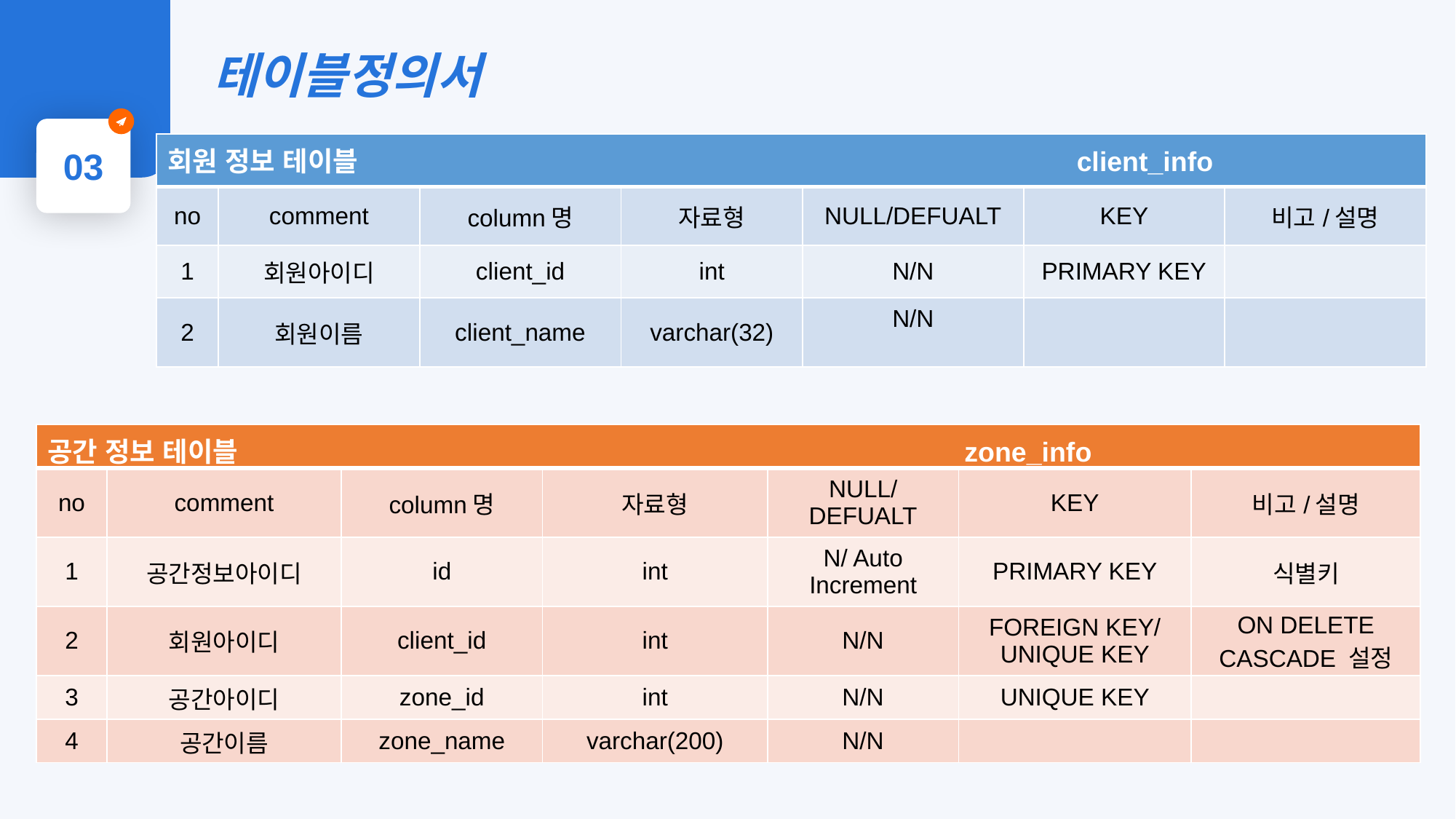

테이블정의서

03
| 회원 정보 테이블 client\_info |  |  |  |  |  |  |
| --- | --- | --- | --- | --- | --- | --- |
| no | comment | column명 | 자료형 | NULL/DEFUALT | KEY | 비고/설명 |
| 1 | 회원아이디 | client\_id | int | N/N | PRIMARY KEY |  |
| 2 | 회원이름 | client\_name | varchar(32) | N/N |  |  |
| 공간 정보 테이블 zone\_info |  |  |  |  |  |  |
| --- | --- | --- | --- | --- | --- | --- |
| no | comment | column명 | 자료형 | NULL/DEFUALT | KEY | 비고/설명 |
| 1 | 공간정보아이디 | id | int | N/ Auto Increment | PRIMARY KEY | 식별키 |
| 2 | 회원아이디 | client\_id | int | N/N | FOREIGN KEY/ UNIQUE KEY | ON DELETE CASCADE 설정 |
| 3 | 공간아이디 | zone\_id | int | N/N | UNIQUE KEY |  |
| 4 | 공간이름 | zone\_name | varchar(200) | N/N |  |  |